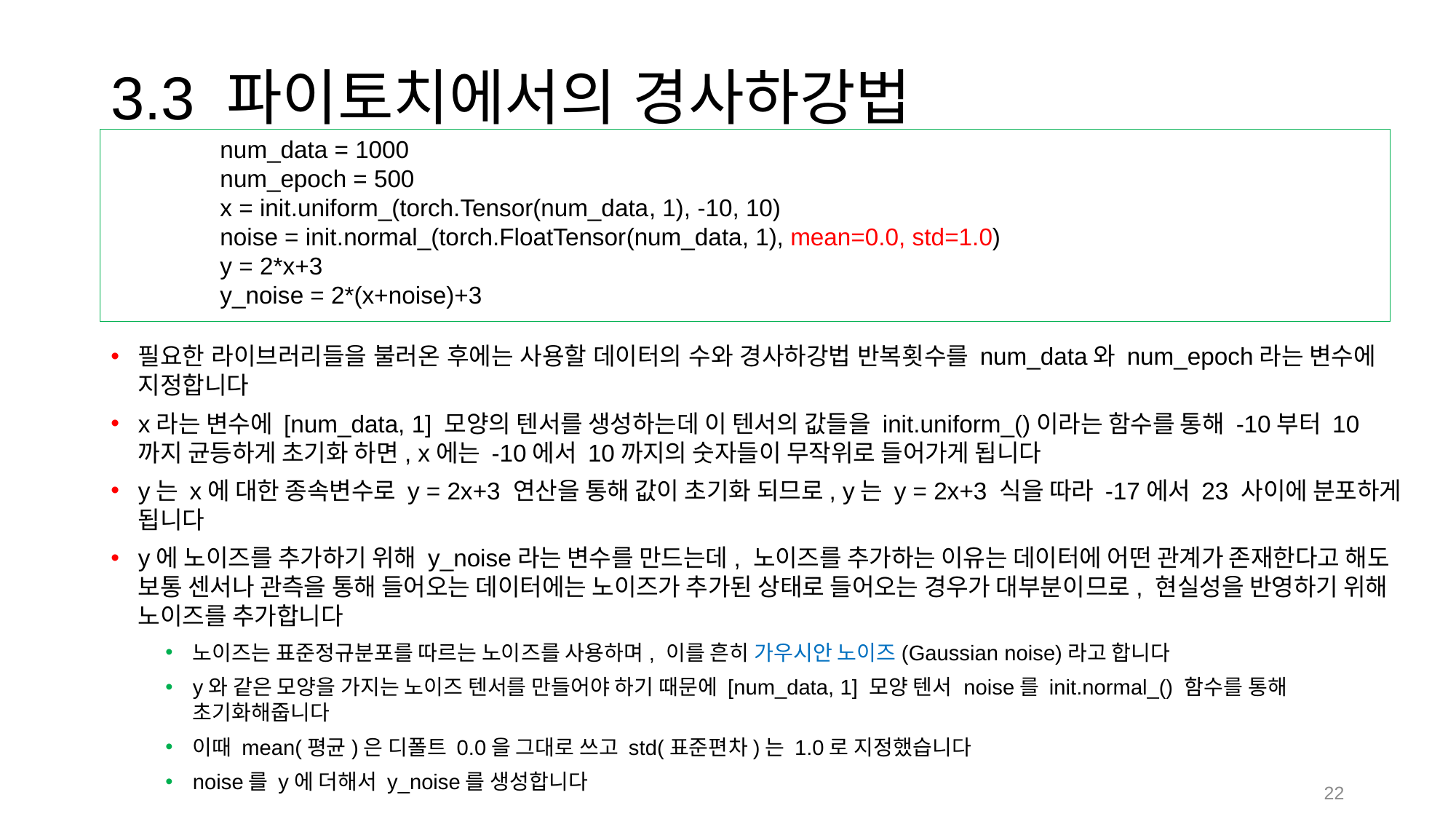

# 3.3 파이토치에서의 경사하강법
	num_data = 1000
	num_epoch = 500
	x = init.uniform_(torch.Tensor(num_data, 1), -10, 10)
	noise = init.normal_(torch.FloatTensor(num_data, 1), mean=0.0, std=1.0)
	y = 2*x+3
	y_noise = 2*(x+noise)+3
필요한 라이브러리들을 불러온 후에는 사용할 데이터의 수와 경사하강법 반복횟수를 num_data와 num_epoch라는 변수에 지정합니다
x라는 변수에 [num_data, 1] 모양의 텐서를 생성하는데 이 텐서의 값들을 init.uniform_()이라는 함수를 통해 -10부터 10까지 균등하게 초기화 하면, x에는 -10에서 10까지의 숫자들이 무작위로 들어가게 됩니다
y는 x에 대한 종속변수로 y = 2x+3 연산을 통해 값이 초기화 되므로, y는 y = 2x+3 식을 따라 -17에서 23 사이에 분포하게 됩니다
y에 노이즈를 추가하기 위해 y_noise라는 변수를 만드는데, 노이즈를 추가하는 이유는 데이터에 어떤 관계가 존재한다고 해도 보통 센서나 관측을 통해 들어오는 데이터에는 노이즈가 추가된 상태로 들어오는 경우가 대부분이므로, 현실성을 반영하기 위해 노이즈를 추가합니다
노이즈는 표준정규분포를 따르는 노이즈를 사용하며, 이를 흔히 가우시안 노이즈(Gaussian noise)라고 합니다
y와 같은 모양을 가지는 노이즈 텐서를 만들어야 하기 때문에 [num_data, 1] 모양 텐서 noise를 init.normal_() 함수를 통해 초기화해줍니다
이때 mean(평균)은 디폴트 0.0을 그대로 쓰고 std(표준편차)는 1.0로 지정했습니다
noise를 y에 더해서 y_noise를 생성합니다

22